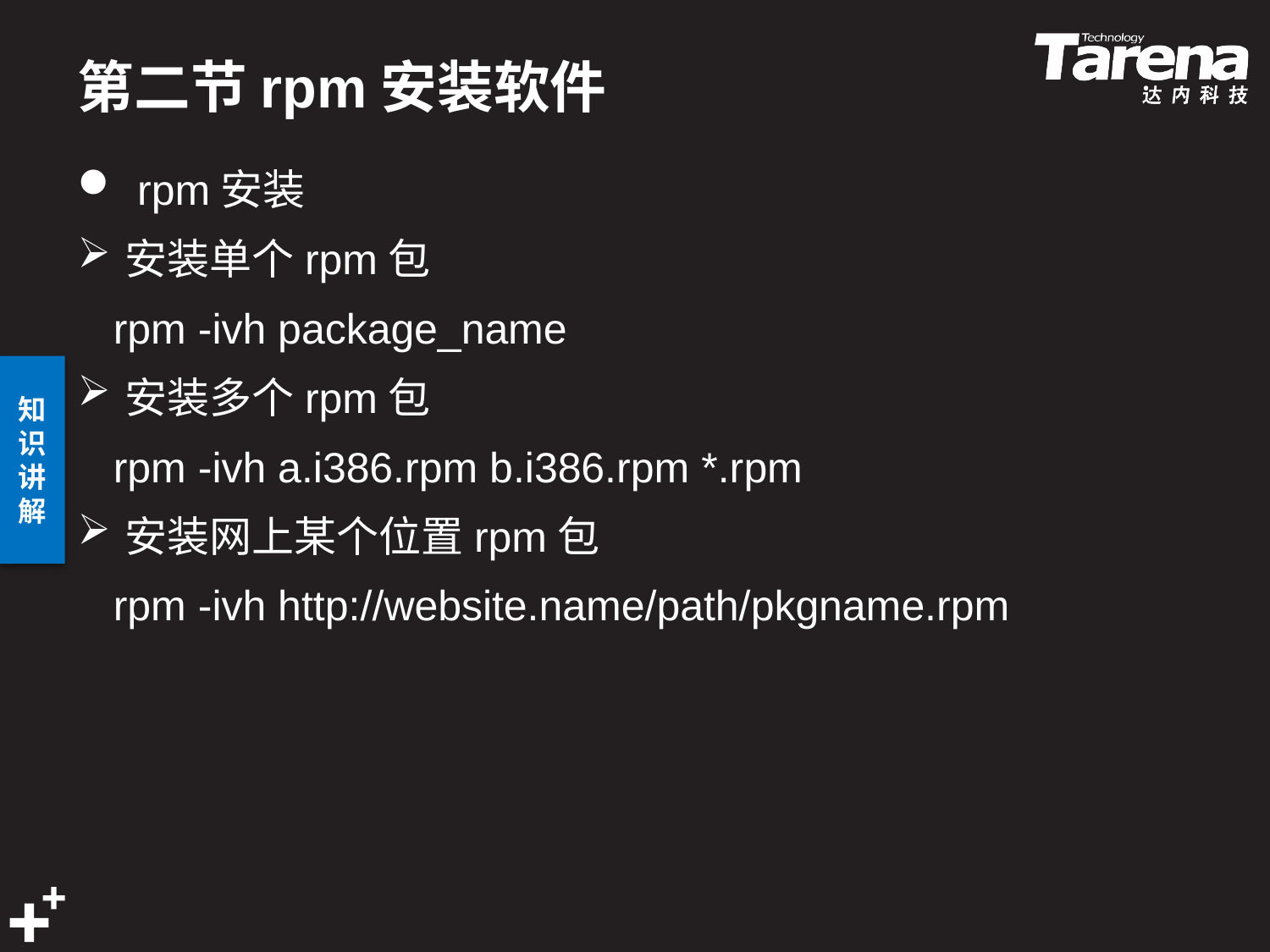

# 第二节rpm安装软件
 rpm安装
安装单个rpm包
   rpm -ivh package_name
安装多个rpm包
   rpm -ivh a.i386.rpm b.i386.rpm *.rpm
安装网上某个位置rpm包
   rpm -ivh http://website.name/path/pkgname.rpm